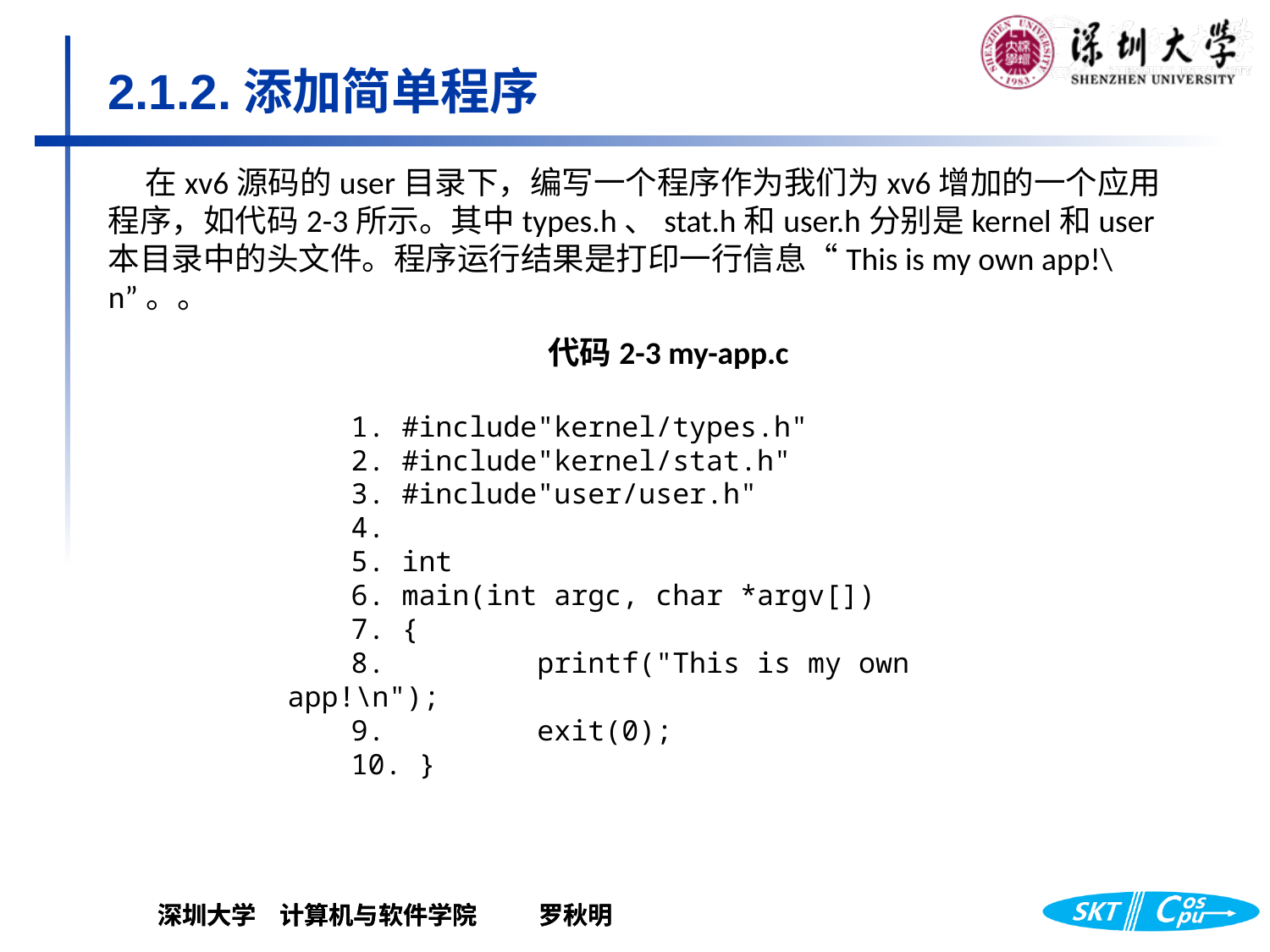

# 2.1.2.添加简单程序
在xv6源码的user目录下，编写一个程序作为我们为xv6增加的一个应用程序，如代码2-3所示。其中types.h、stat.h和user.h分别是kernel和user本目录中的头文件。程序运行结果是打印一行信息“This is my own app!\n”。。
代码2-3 my-app.c

1. #include"kernel/types.h"
2. #include"kernel/stat.h"
3. #include"user/user.h"
4.
5. int
6. main(int argc, char *argv[])
7. {
8.         printf("This is my own app!\n");
9.         exit(0);
10. }